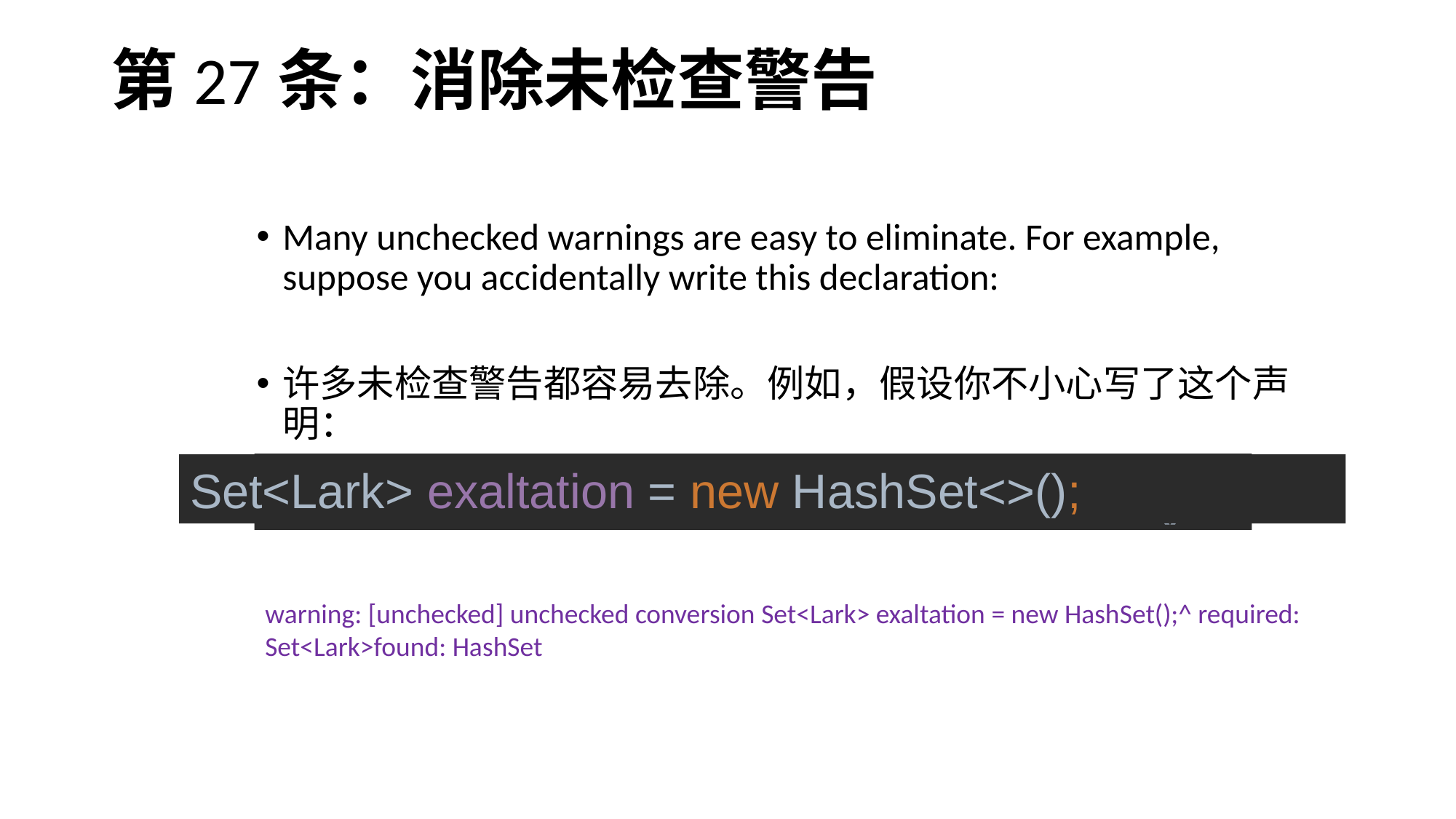

# 第27条：消除未检查警告
Many unchecked warnings are easy to eliminate. For example, suppose you accidentally write this declaration:

许多未检查警告都容易去除。例如，假设你不小心写了这个声明：
Set<Lark> exaltation = new HashSet();
Set<Lark> exaltation = new HashSet<>();
warning: [unchecked] unchecked conversion Set<Lark> exaltation = new HashSet();^ required: Set<Lark>found: HashSet